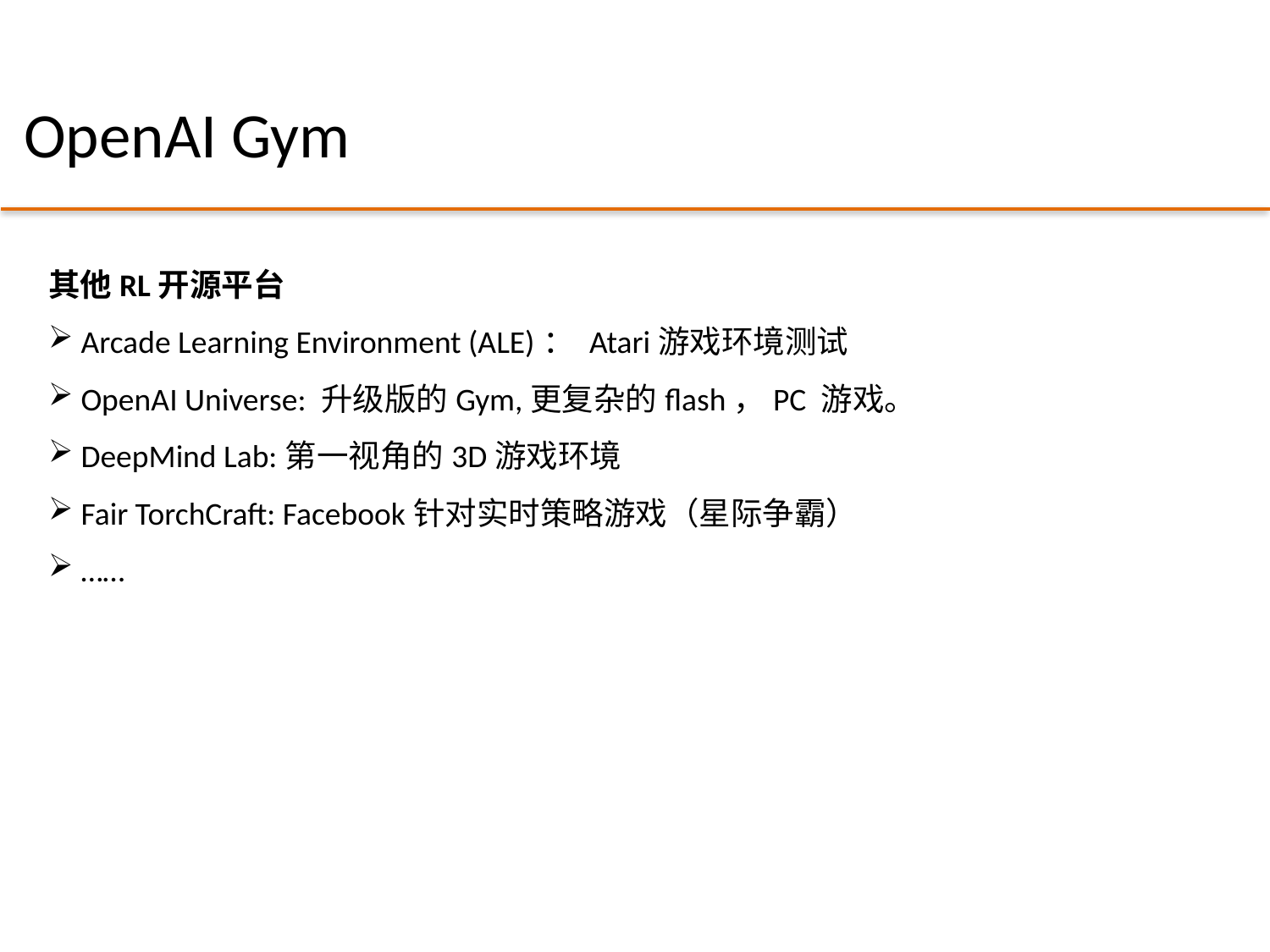

# OpenAI Gym
其他RL开源平台
 Arcade Learning Environment (ALE)： Atari游戏环境测试
 OpenAI Universe: 升级版的Gym,更复杂的flash，PC 游戏。
 DeepMind Lab:第一视角的3D游戏环境
 Fair TorchCraft: Facebook针对实时策略游戏（星际争霸）
 ……